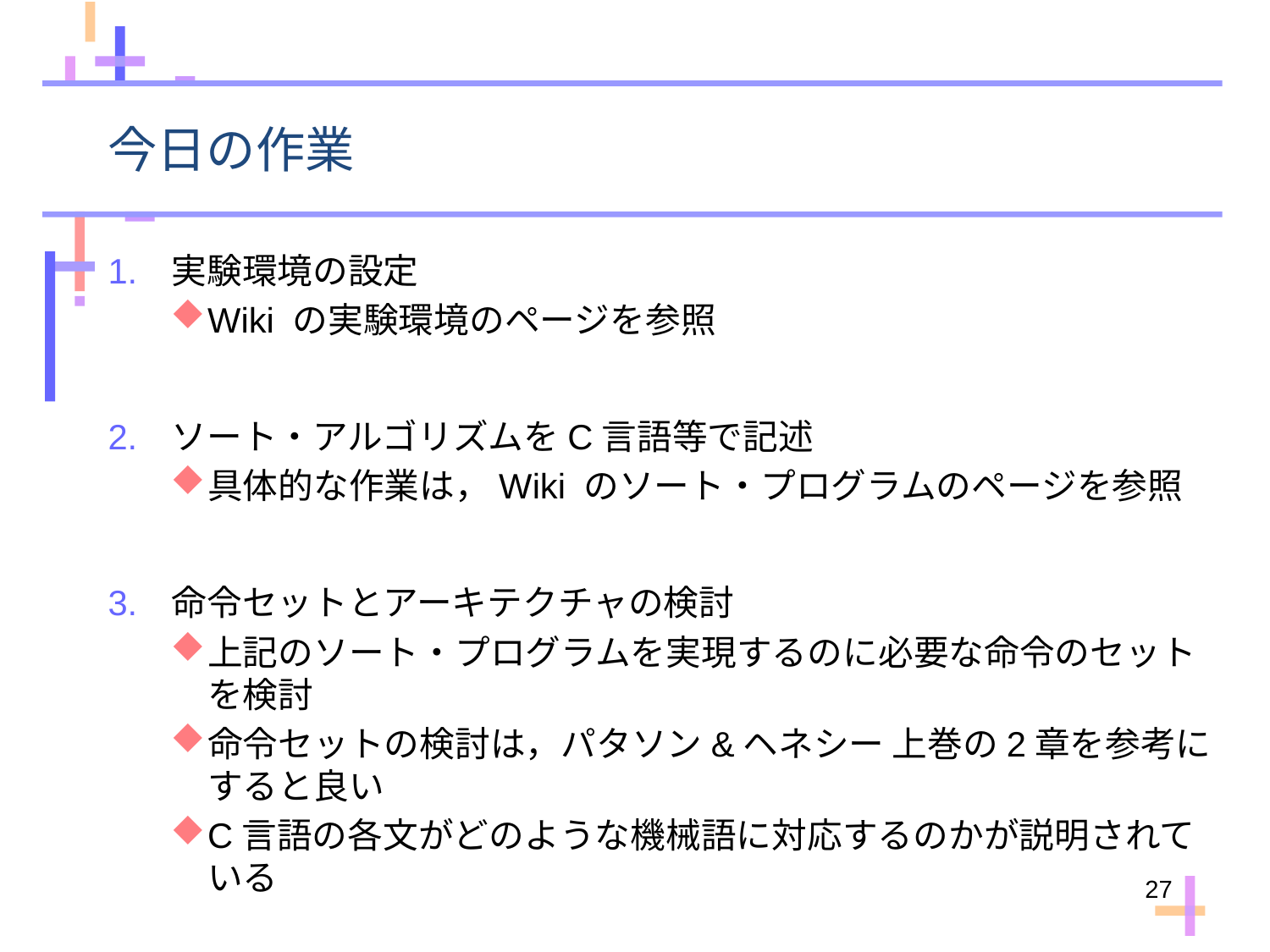

# 今日の作業
実験環境の設定
Wiki の実験環境のページを参照

ソート・アルゴリズムをC言語等で記述
具体的な作業は，Wiki のソート・プログラムのページを参照

命令セットとアーキテクチャの検討
上記のソート・プログラムを実現するのに必要な命令のセットを検討
命令セットの検討は，パタソン&ヘネシー 上巻の2章を参考にすると良い
C言語の各文がどのような機械語に対応するのかが説明されている
27